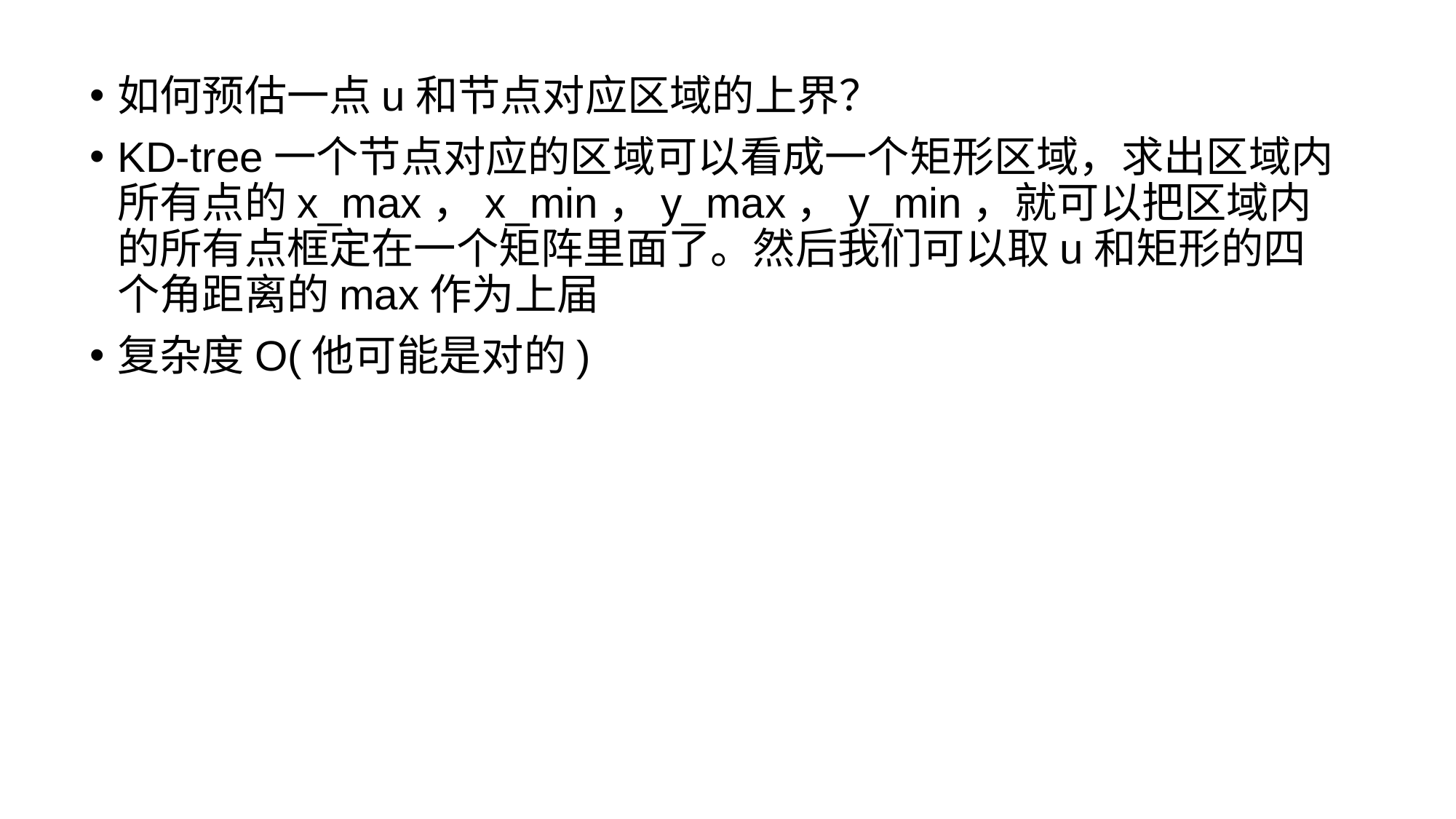

如何预估一点u和节点对应区域的上界？
KD-tree一个节点对应的区域可以看成一个矩形区域，求出区域内所有点的x_max，x_min，y_max，y_min，就可以把区域内的所有点框定在一个矩阵里面了。然后我们可以取u和矩形的四个角距离的max作为上届
复杂度O(他可能是对的)